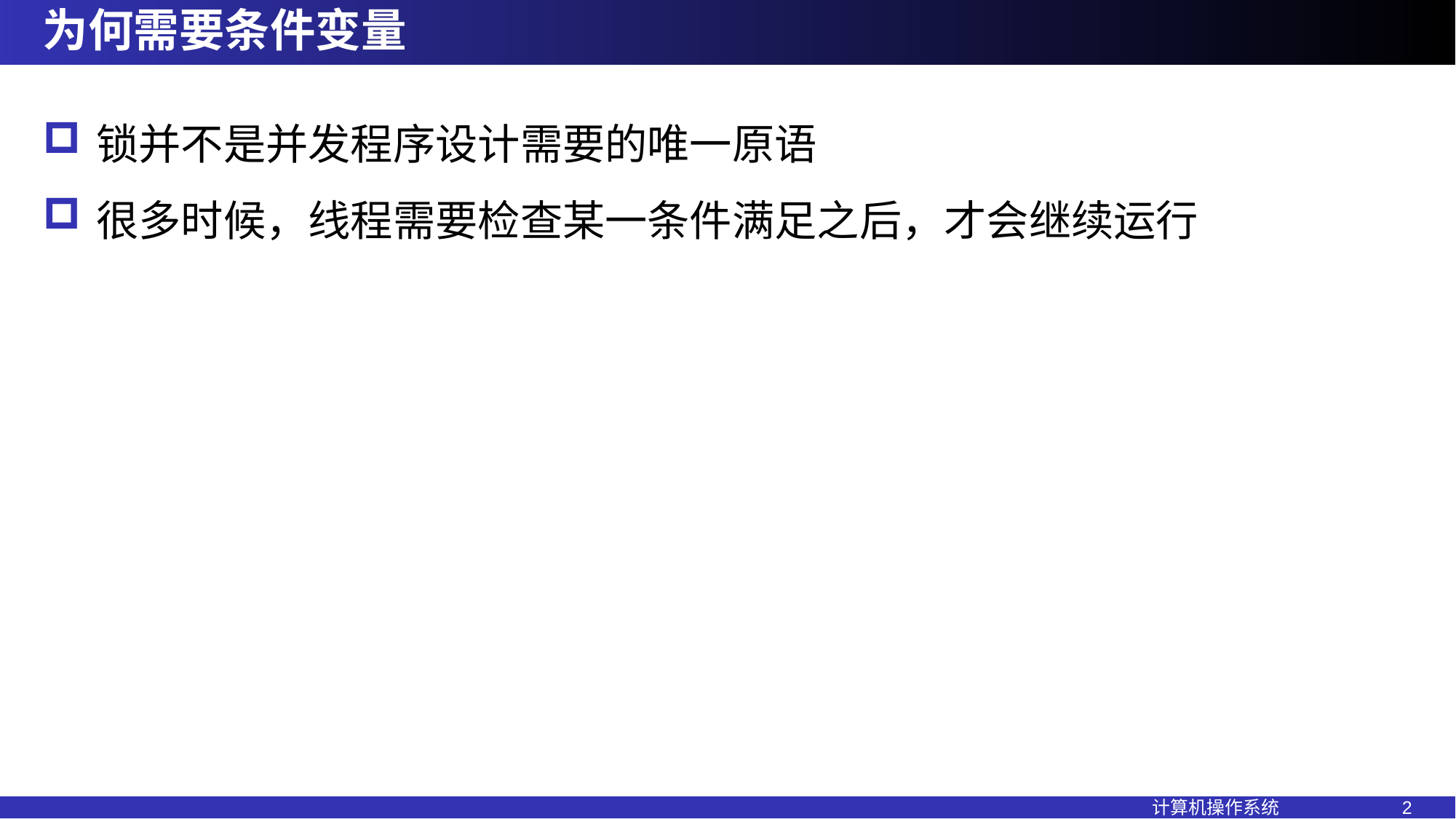

# 为何需要条件变量
锁并不是并发程序设计需要的唯一原语
很多时候，线程需要检查某一条件满足之后，才会继续运行
计算机操作系统                     2